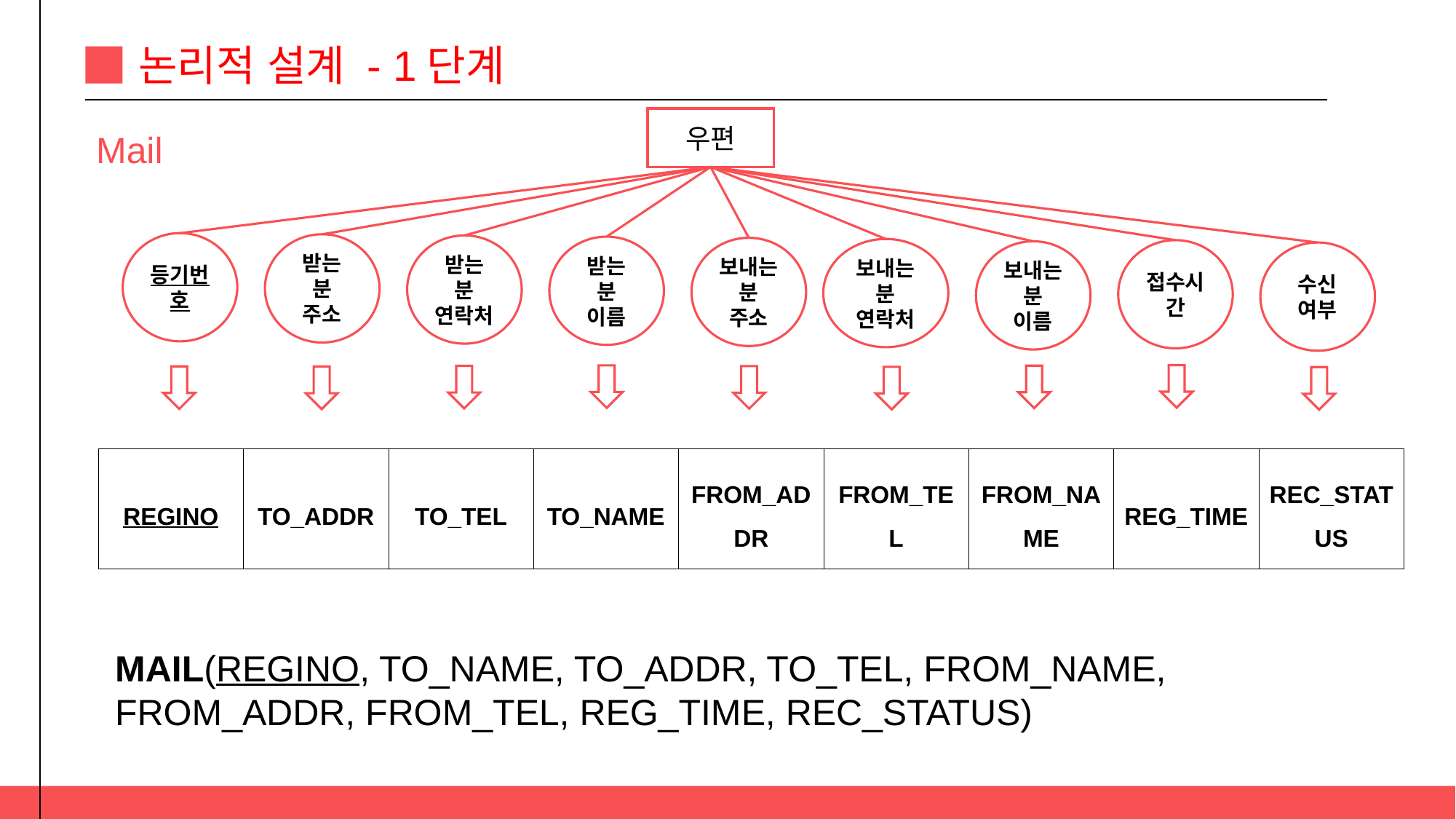

논리적 설계 - 1단계

우편
Mail

등기번호
받는 분 주소
받는 분 연락처
받는 분 이름
보내는 분 주소
보내는 분 연락처
접수시간
보내는 분 이름
수신
여부

| REGINO | TO\_ADDR | TO\_TEL | TO\_NAME | FROM\_ADDR | FROM\_TEL | FROM\_NAME | REG\_TIME | REC\_STATUS |
| --- | --- | --- | --- | --- | --- | --- | --- | --- |
MAIL(REGINO, TO_NAME, TO_ADDR, TO_TEL, FROM_NAME, FROM_ADDR, FROM_TEL, REG_TIME, REC_STATUS)